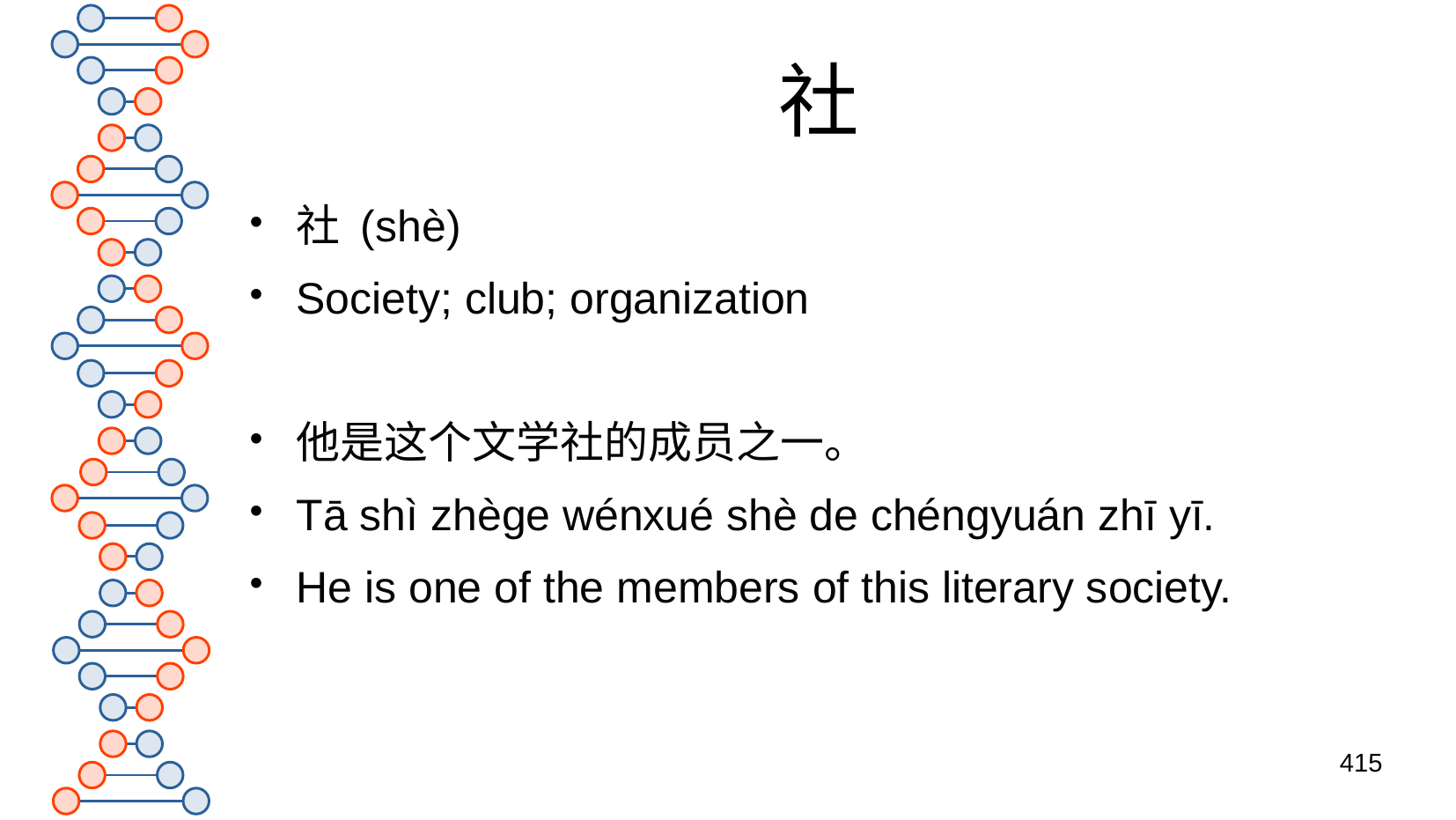

# 社
社 (shè)
Society; club; organization

他是这个文学社的成员之一。
Tā shì zhège wénxué shè de chéngyuán zhī yī.
He is one of the members of this literary society.

415